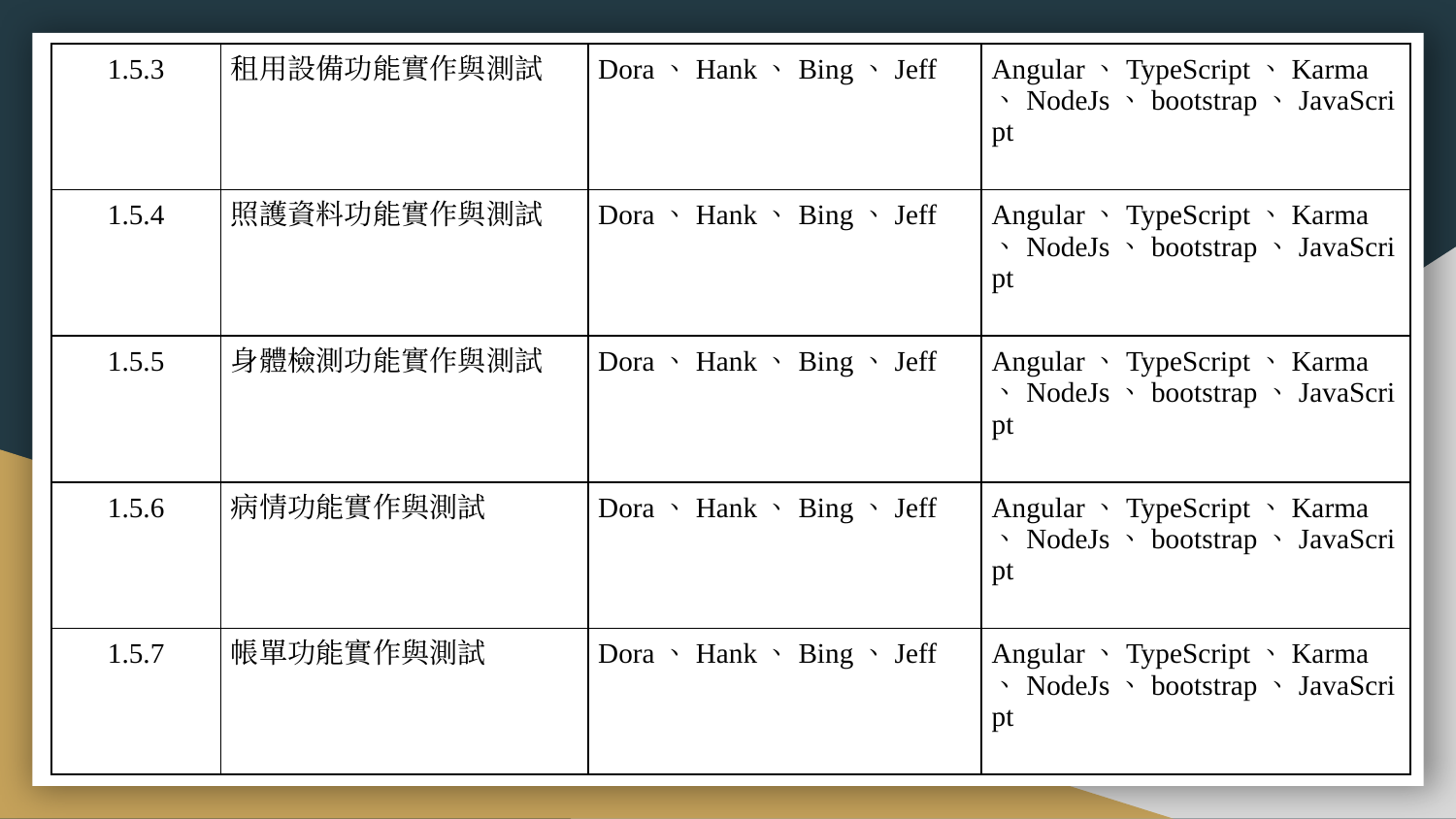

| 1.5.3 | 租用設備功能實作與測試 | Dora、Hank、Bing、Jeff | Angular、TypeScript、Karma、NodeJs、bootstrap、JavaScript |
| --- | --- | --- | --- |
| 1.5.4 | 照護資料功能實作與測試 | Dora、Hank、Bing、Jeff | Angular、TypeScript、Karma、NodeJs、bootstrap、JavaScript |
| 1.5.5 | 身體檢測功能實作與測試 | Dora、Hank、Bing、Jeff | Angular、TypeScript、Karma、NodeJs、bootstrap、JavaScript |
| 1.5.6 | 病情功能實作與測試 | Dora、Hank、Bing、Jeff | Angular、TypeScript、Karma、NodeJs、bootstrap、JavaScript |
| 1.5.7 | 帳單功能實作與測試 | Dora、Hank、Bing、Jeff | Angular、TypeScript、Karma、NodeJs、bootstrap、JavaScript |